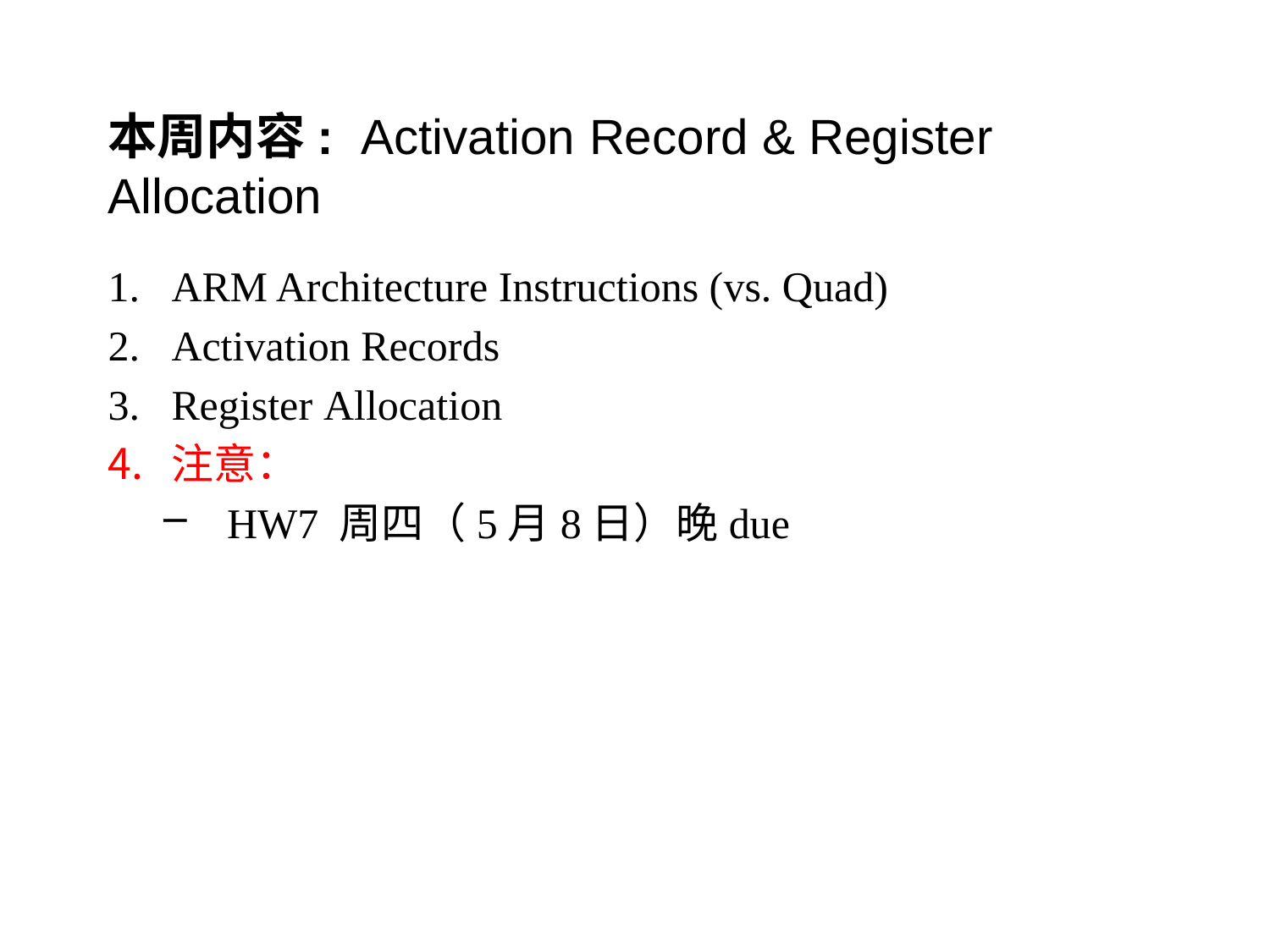

# 本周内容:  Activation Record & Register Allocation
ARM Architecture Instructions (vs. Quad)
Activation Records
Register Allocation
注意：
HW7 周四（5月8日）晚due